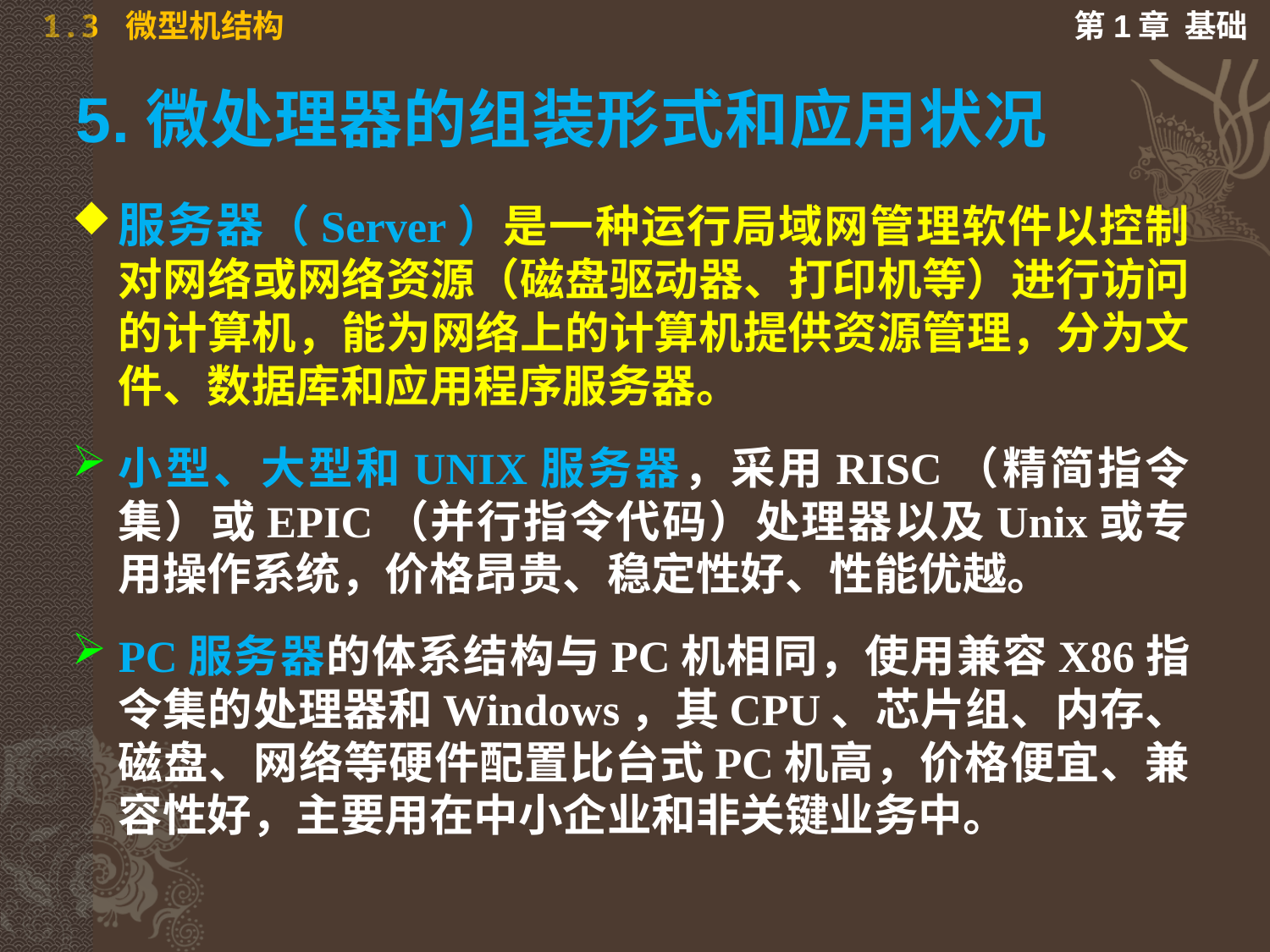

# 5.微处理器的组装形式和应用状况
服务器（Server）是一种运行局域网管理软件以控制对网络或网络资源（磁盘驱动器、打印机等）进行访问的计算机，能为网络上的计算机提供资源管理，分为文件、数据库和应用程序服务器。
小型、大型和UNIX服务器，采用RISC（精简指令集）或EPIC（并行指令代码）处理器以及Unix或专用操作系统，价格昂贵、稳定性好、性能优越。
PC服务器的体系结构与PC机相同，使用兼容X86指令集的处理器和Windows，其CPU、芯片组、内存、磁盘、网络等硬件配置比台式PC机高，价格便宜、兼容性好，主要用在中小企业和非关键业务中。